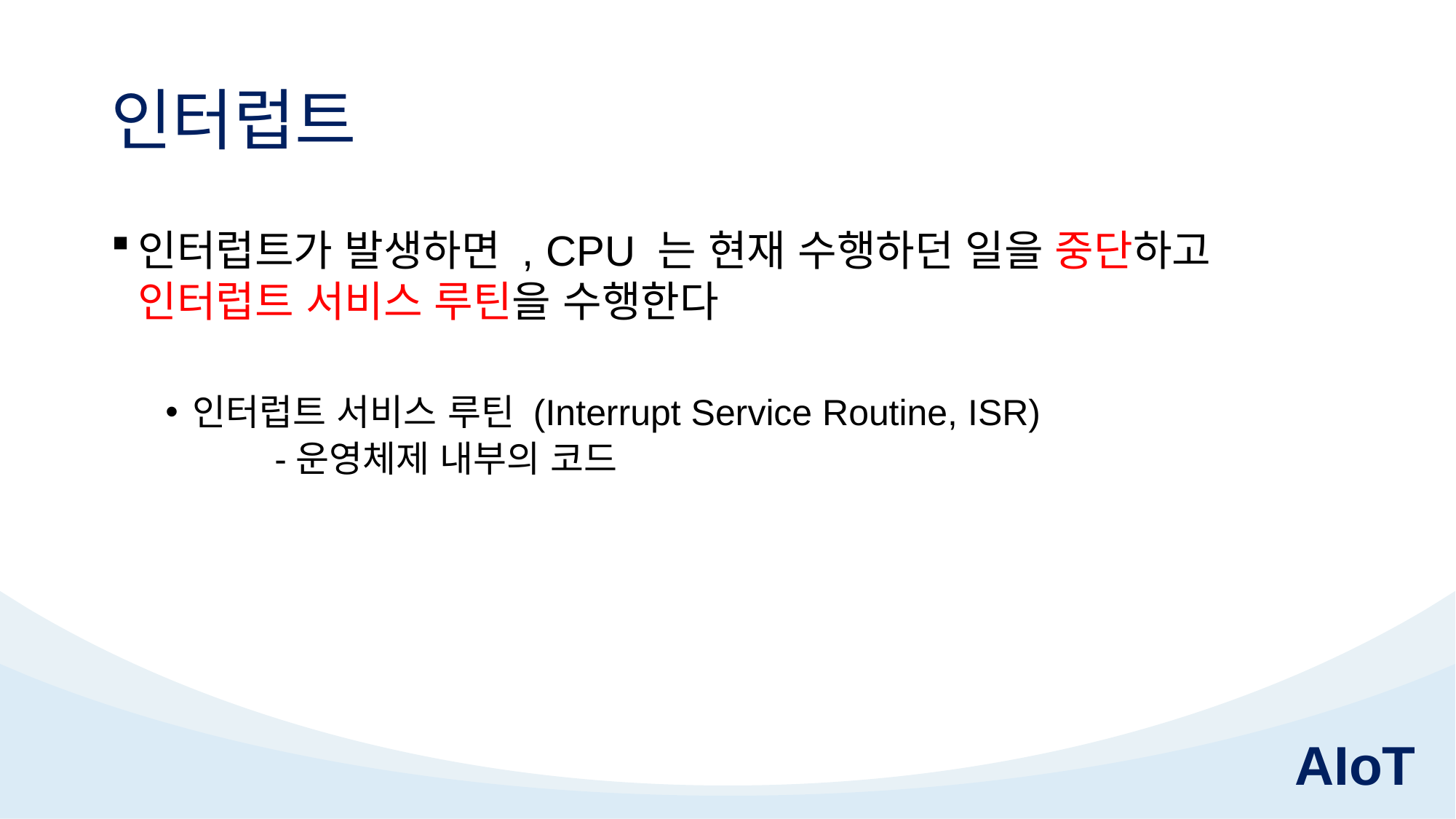

# 인터럽트
인터럽트가 발생하면 , CPU 는 현재 수행하던 일을 중단하고 인터럽트 서비스 루틴을 수행한다

인터럽트 서비스 루틴 (Interrupt Service Routine, ISR)
	-운영체제 내부의 코드